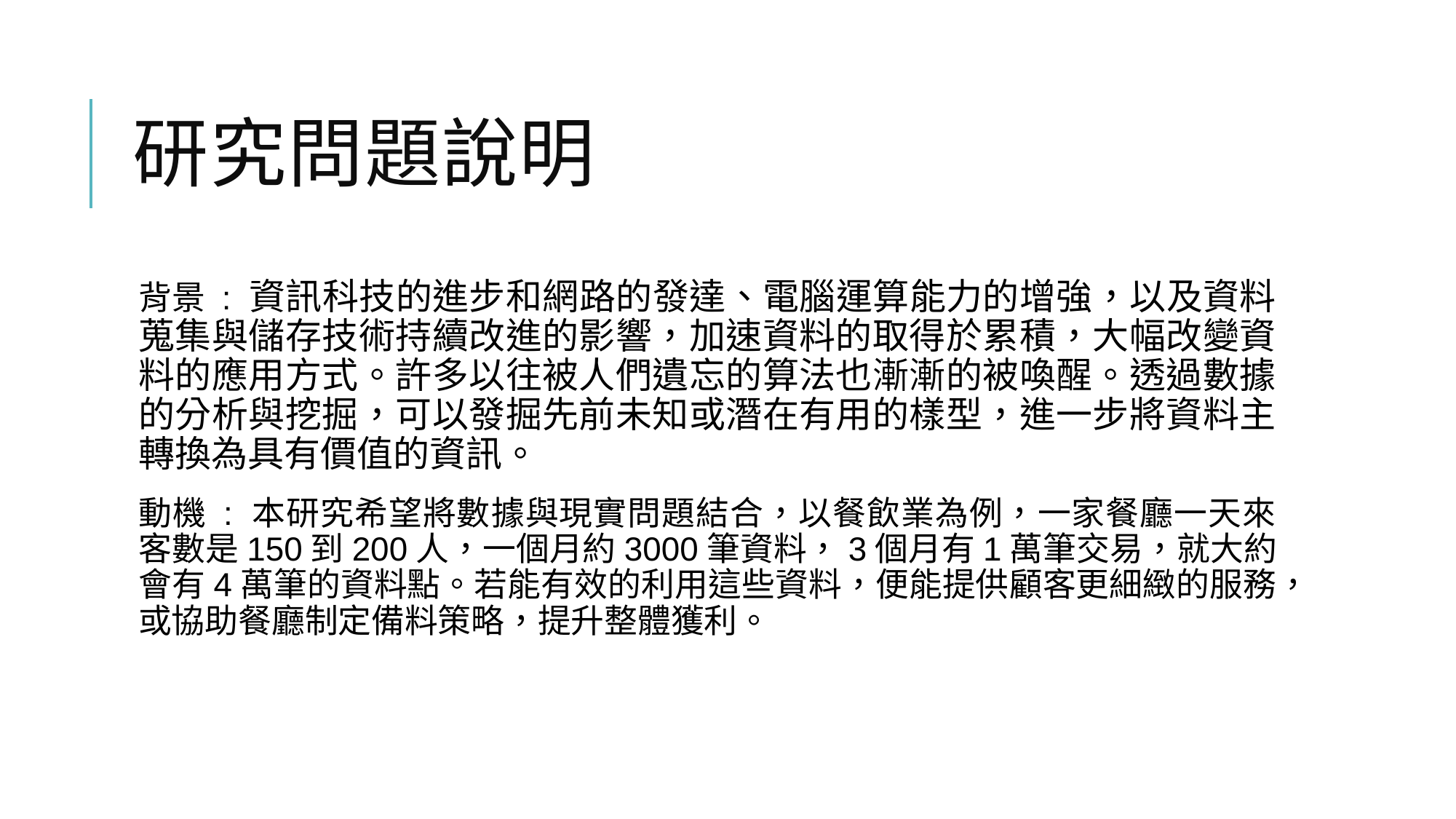

# 研究問題說明
背景 : 資訊科技的進步和網路的發達、電腦運算能力的增強，以及資料蒐集與儲存技術持續改進的影響，加速資料的取得於累積，大幅改變資料的應用方式。許多以往被人們遺忘的算法也漸漸的被喚醒。透過數據的分析與挖掘，可以發掘先前未知或潛在有用的樣型，進一步將資料主轉換為具有價值的資訊。
動機 : 本研究希望將數據與現實問題結合，以餐飲業為例，一家餐廳一天來客數是150到200人，一個月約3000筆資料，3個月有1萬筆交易，就大約會有4萬筆的資料點。若能有效的利用這些資料，便能提供顧客更細緻的服務，或協助餐廳制定備料策略，提升整體獲利。